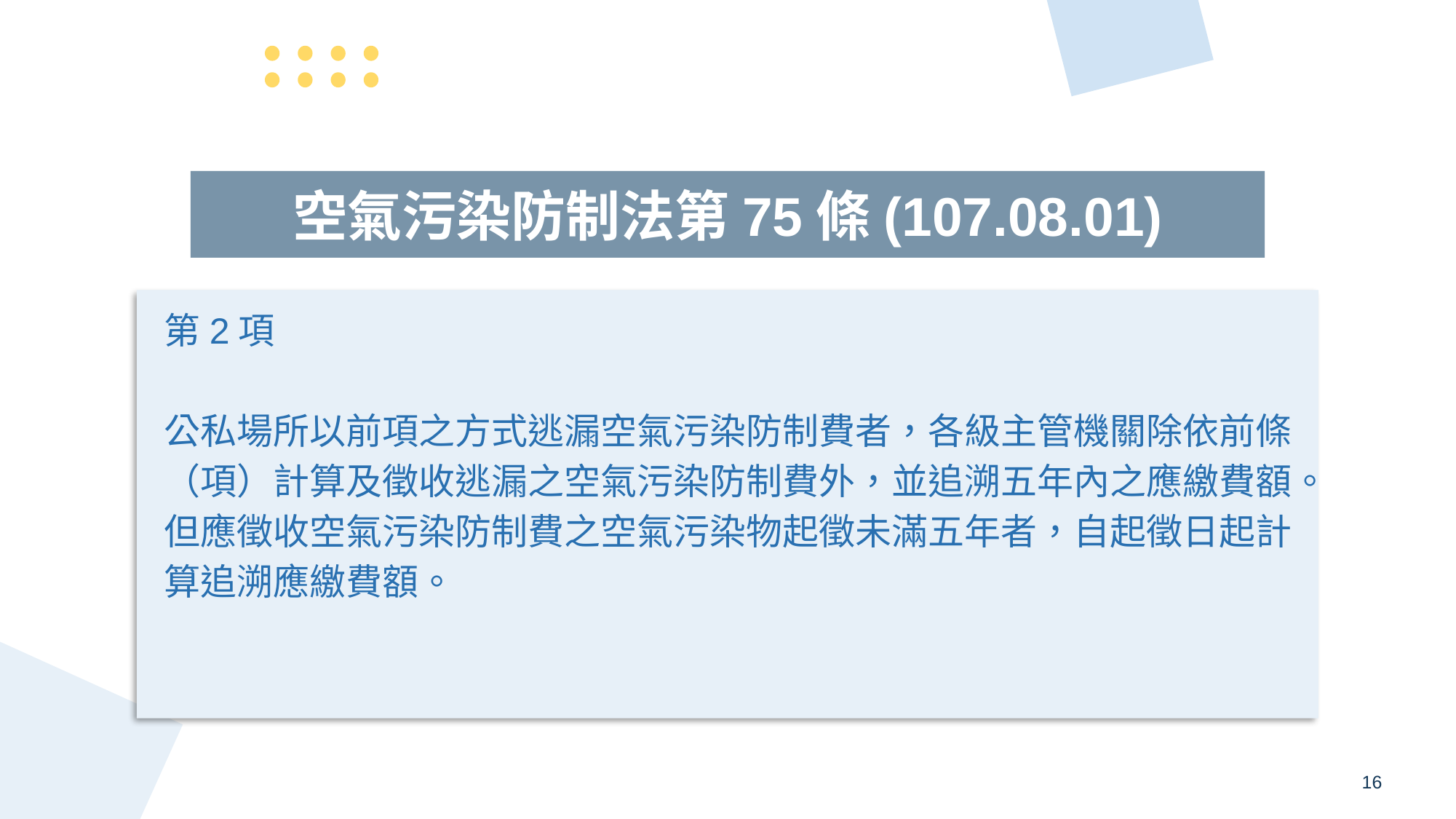

空氣污染防制法第75條(107.08.01)
第2項

公私場所以前項之方式逃漏空氣污染防制費者，各級主管機關除依前條（項）計算及徵收逃漏之空氣污染防制費外，並追溯五年內之應繳費額。但應徵收空氣污染防制費之空氣污染物起徵未滿五年者，自起徵日起計算追溯應繳費額。